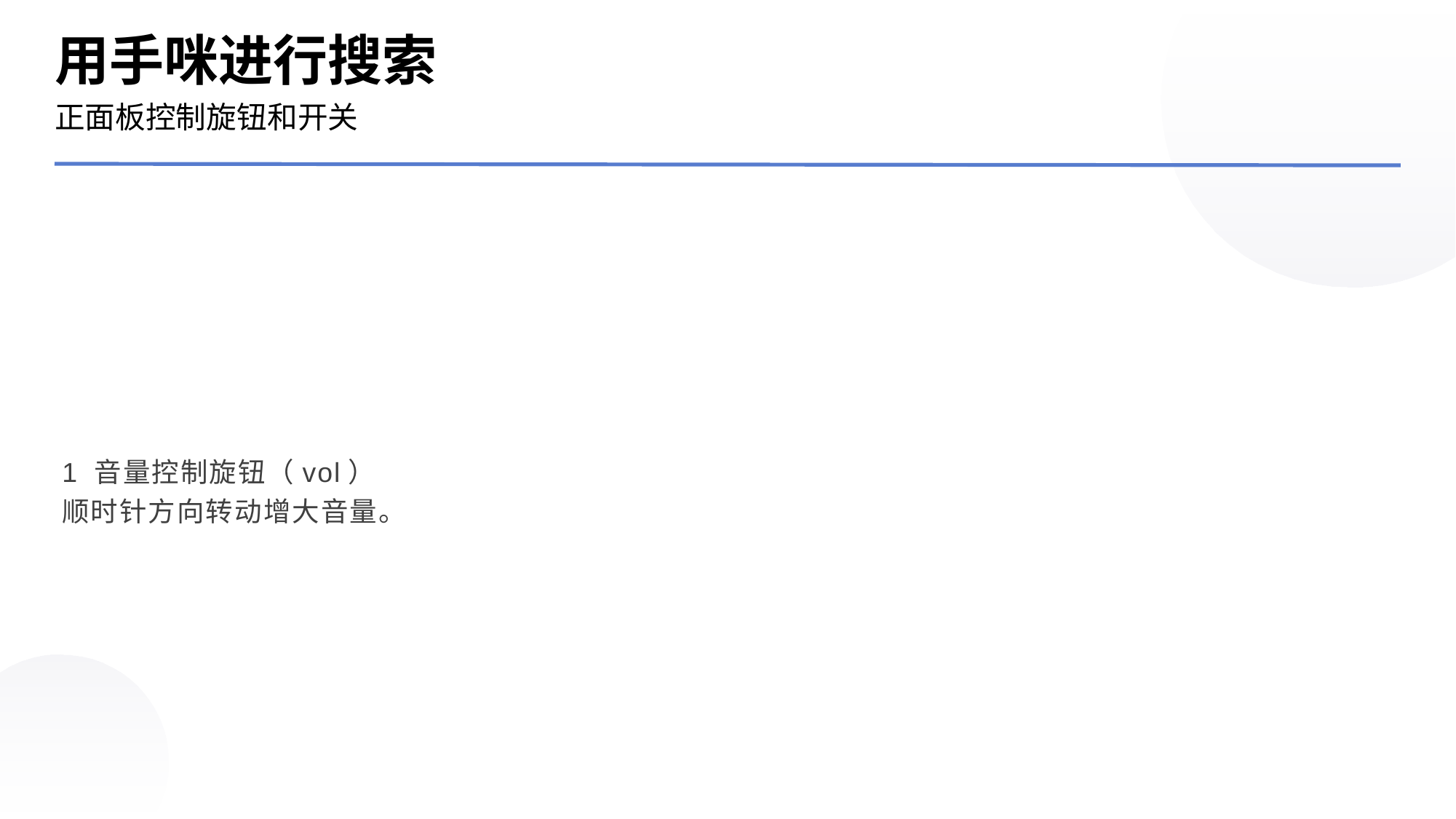

用手咪进行搜索
正面板控制旋钮和开关
1 音量控制旋钮（vol）
顺时针方向转动增大音量。